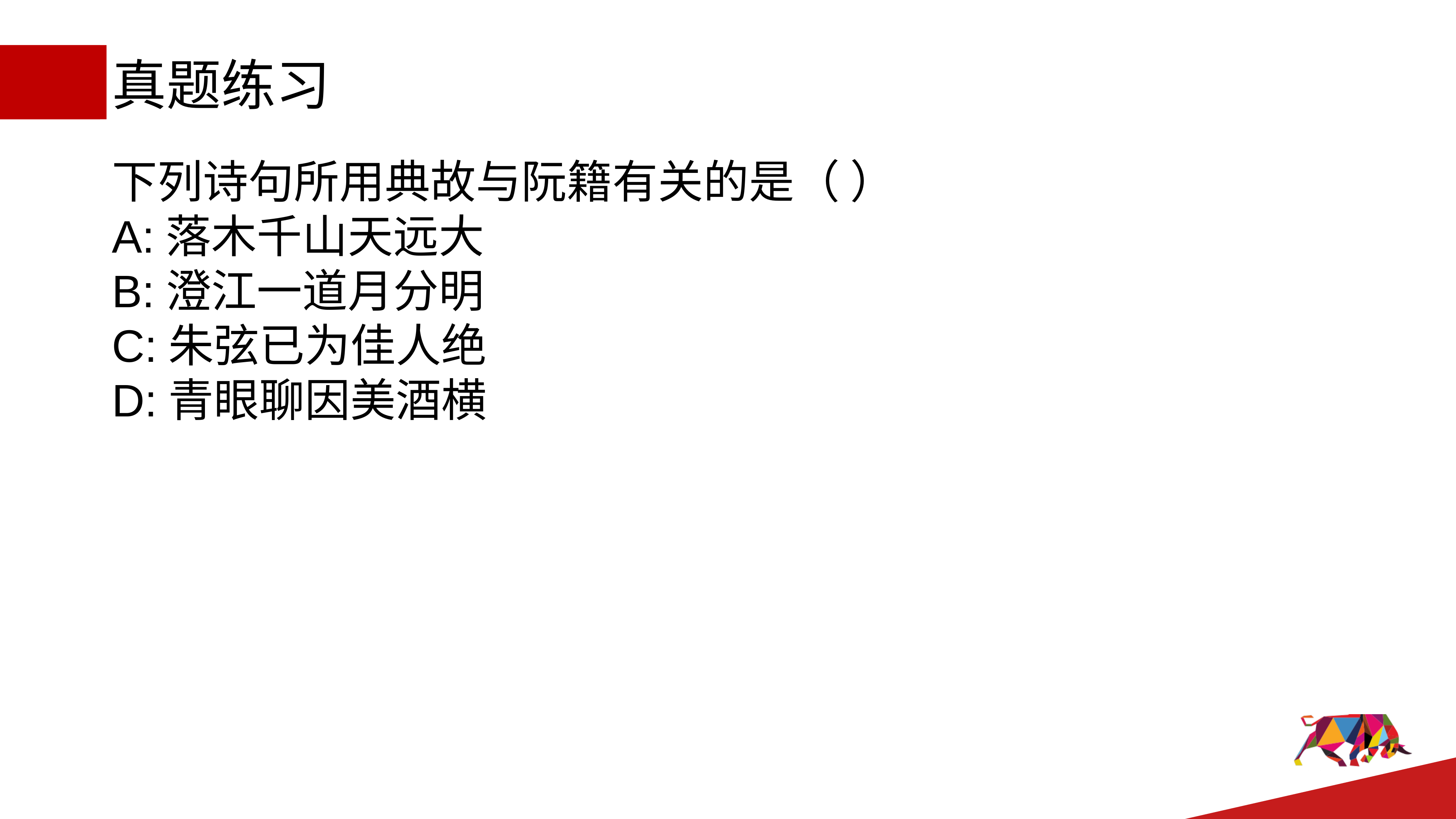

# 真题练习
下列诗句所用典故与阮籍有关的是（ ）
A:落木千山天远大
B:澄江一道月分明
C:朱弦已为佳人绝
D:青眼聊因美酒横